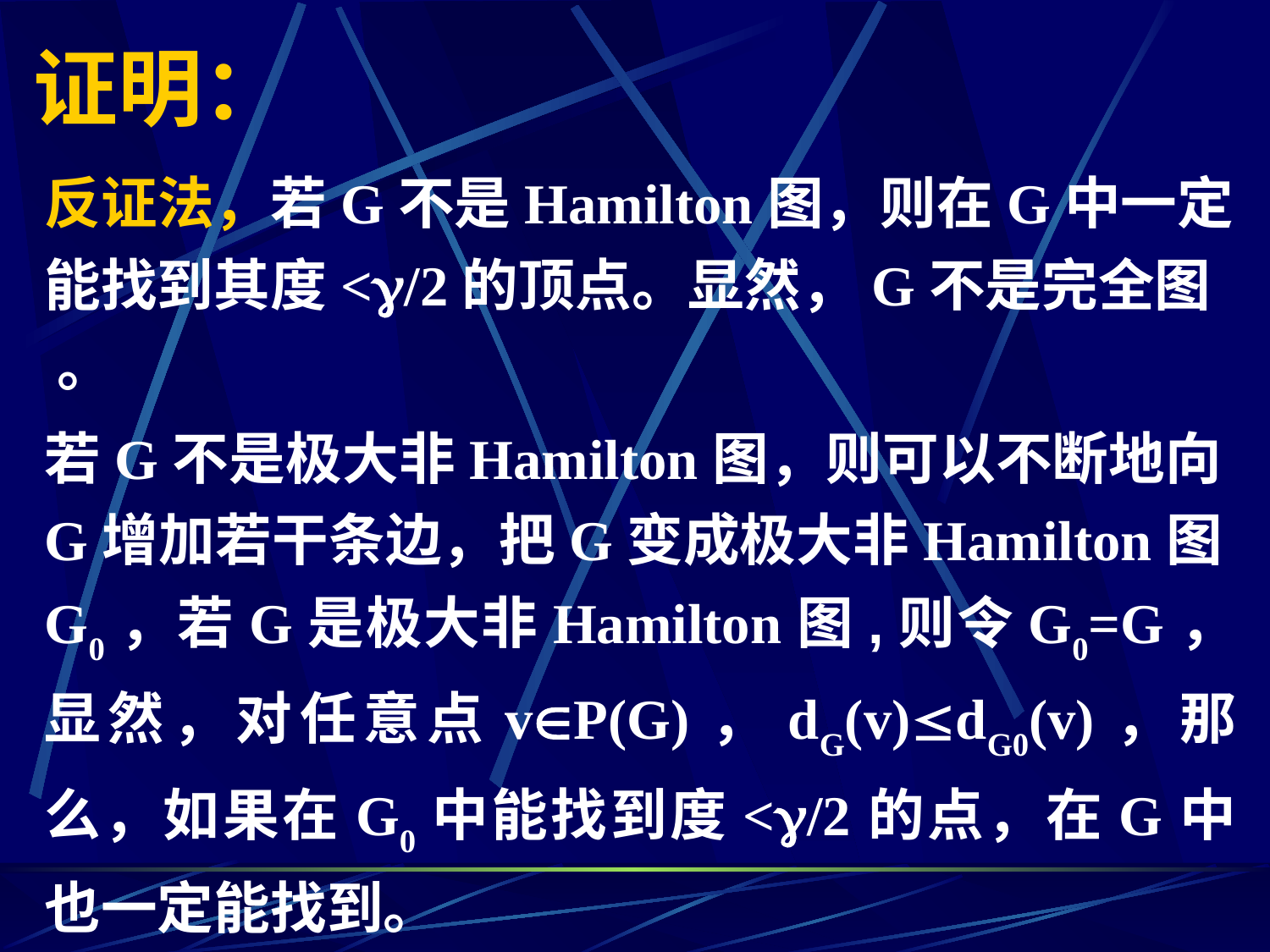

# 证明：
反证法，若G不是Hamilton图，则在G中一定能找到其度<γ/2的顶点。显然，G不是完全图 。
若G不是极大非Hamilton图，则可以不断地向G增加若干条边，把G变成极大非Hamilton图G0，若G是极大非Hamilton图,则令G0=G，显然，对任意点v∈P(G)，dG(v)≤dG0(v)，那么，如果在G0中能找到度<γ/2的点，在G中也一定能找到。